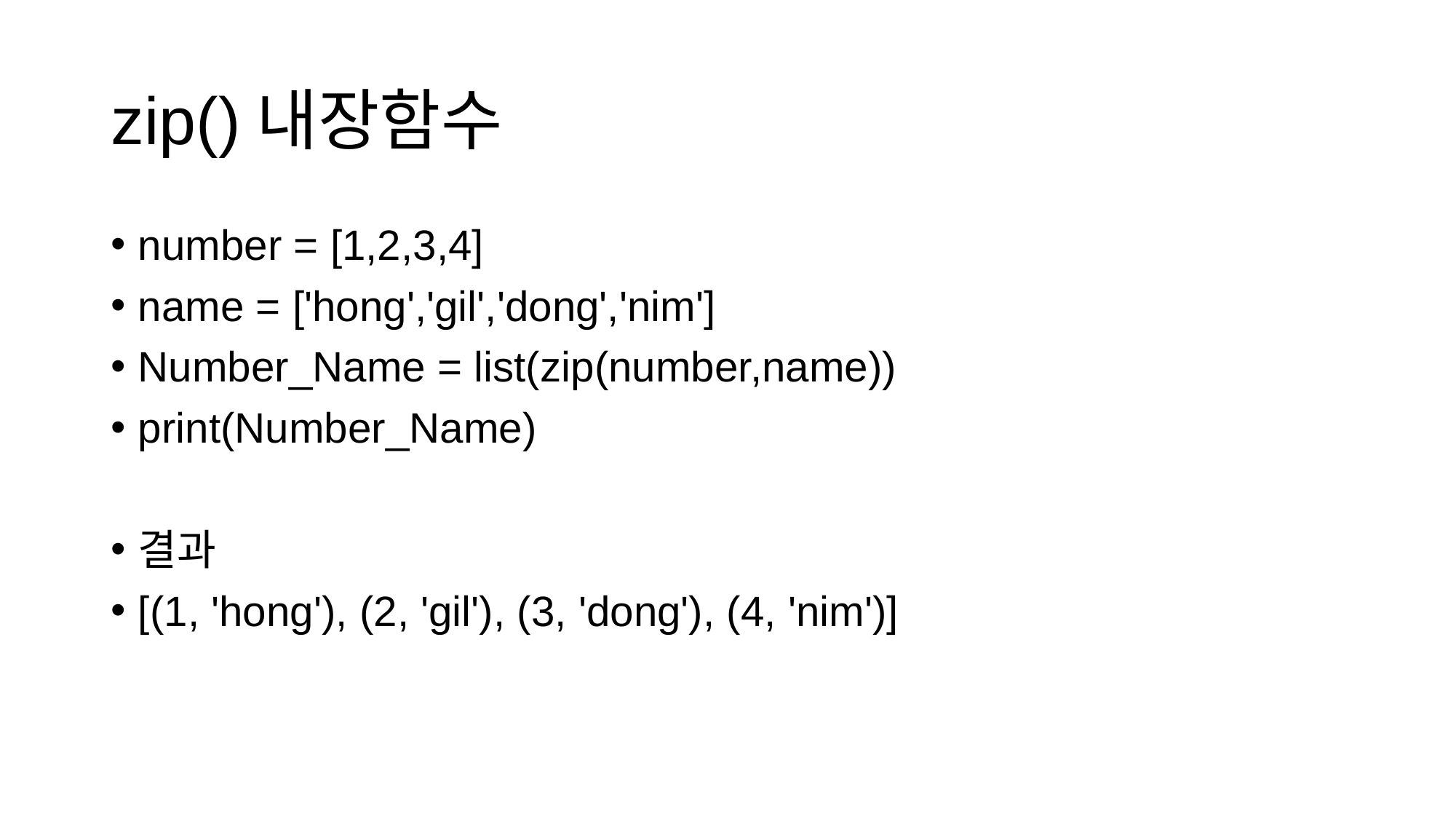

# zip()내장함수
number = [1,2,3,4]
name = ['hong','gil','dong','nim']
Number_Name = list(zip(number,name))
print(Number_Name)

결과
[(1, 'hong'), (2, 'gil'), (3, 'dong'), (4, 'nim')]